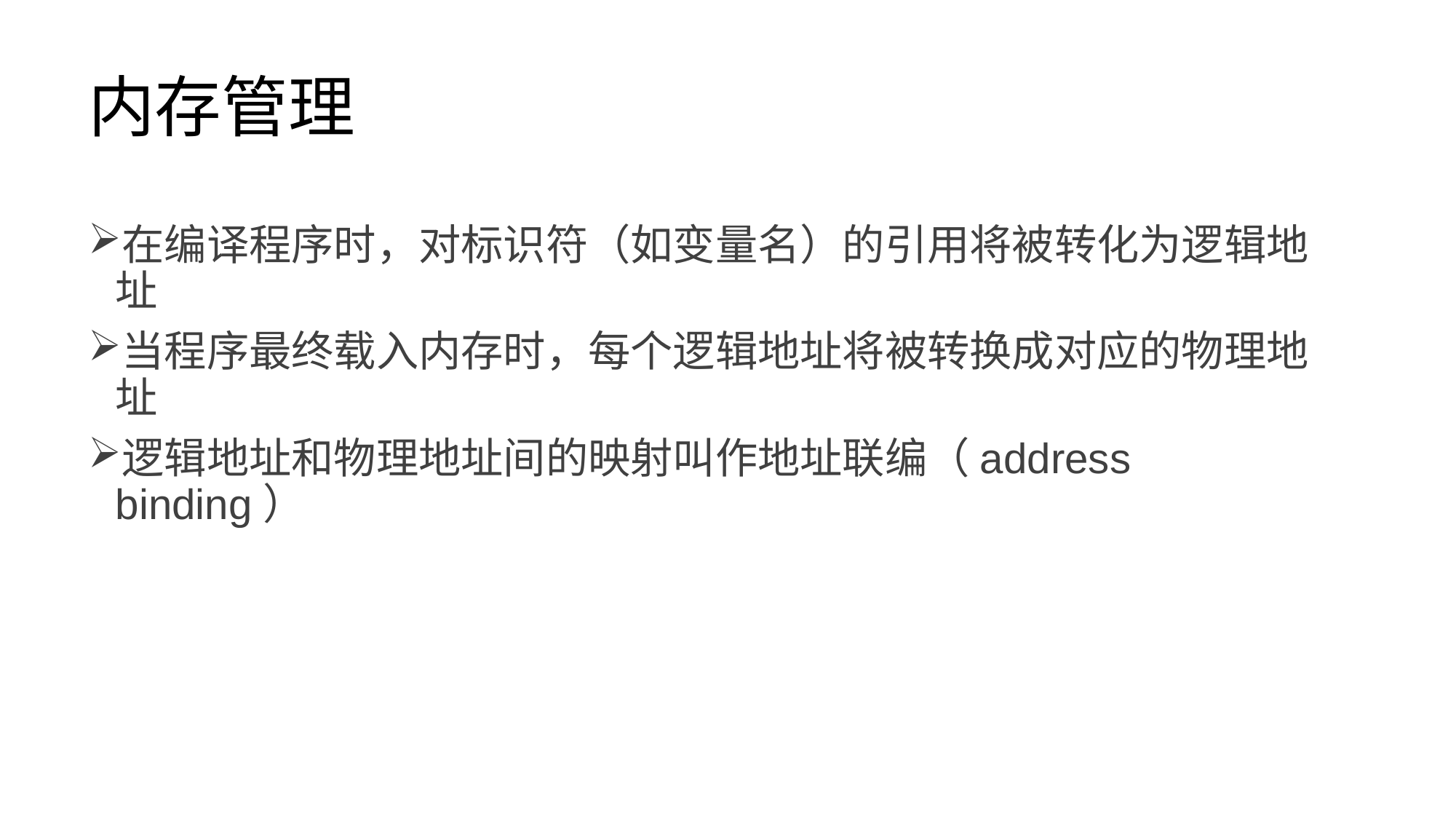

# 内存管理
在编译程序时，对标识符（如变量名）的引用将被转化为逻辑地址
当程序最终载入内存时，每个逻辑地址将被转换成对应的物理地址
逻辑地址和物理地址间的映射叫作地址联编（address binding）